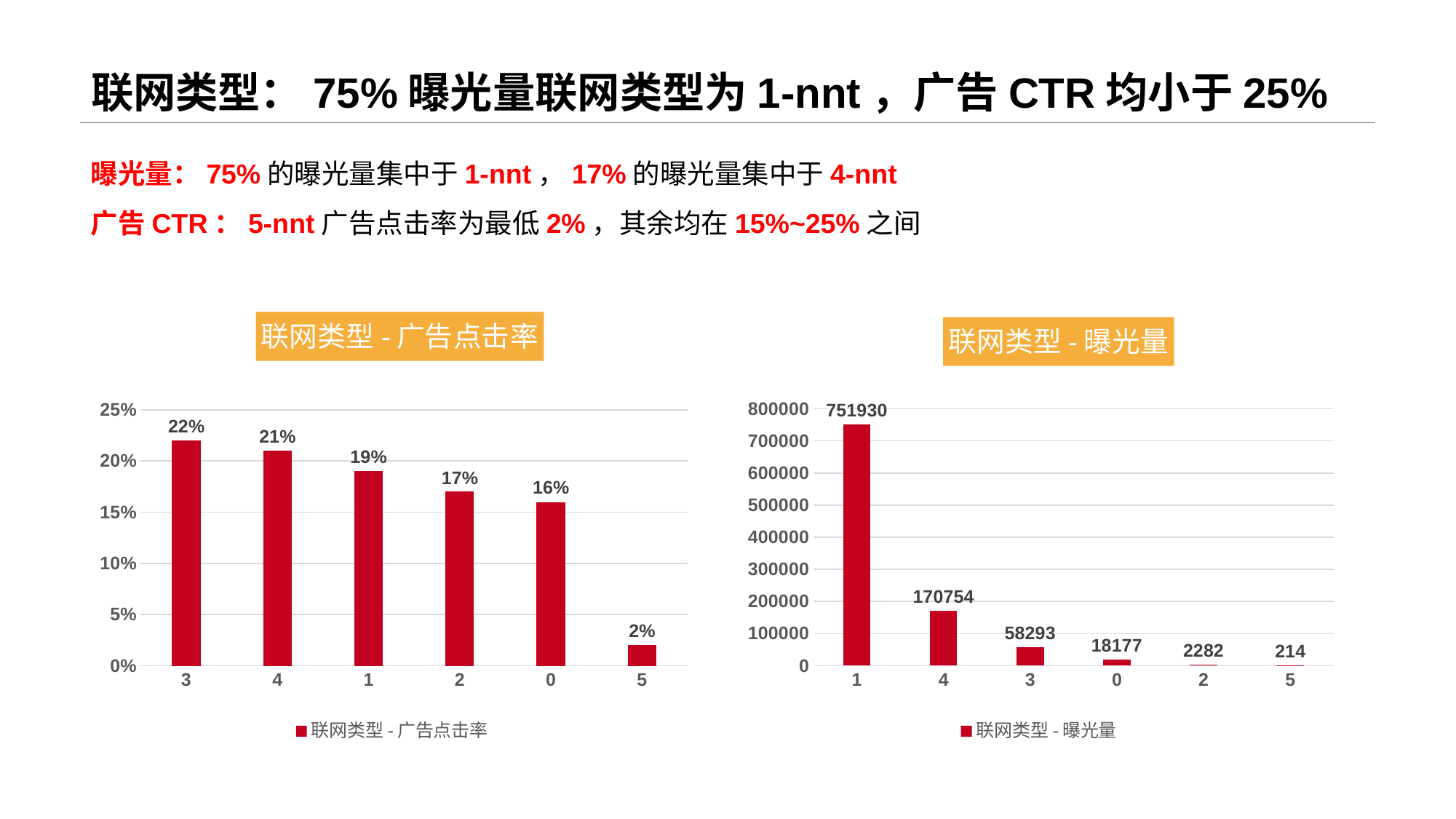

# 联网类型：75%曝光量联网类型为1-nnt，广告CTR均小于25%
曝光量：75%的曝光量集中于1-nnt，17%的曝光量集中于4-nnt
广告CTR：5-nnt广告点击率为最低2%，其余均在15%~25%之间

### Chart:

| Category | 联网类型-广告点击率 |
|---|---|
| 3 | 0.22 |
| 4 | 0.21 |
| 1 | 0.19 |
| 2 | 0.17 |
| 0 | 0.16 |
| 5 | 0.02 |

### Chart:

| Category | 联网类型-曝光量 |
|---|---|
| 1 | 751930.0 |
| 4 | 170754.0 |
| 3 | 58293.0 |
| 0 | 18177.0 |
| 2 | 2282.0 |
| 5 | 214.0 |